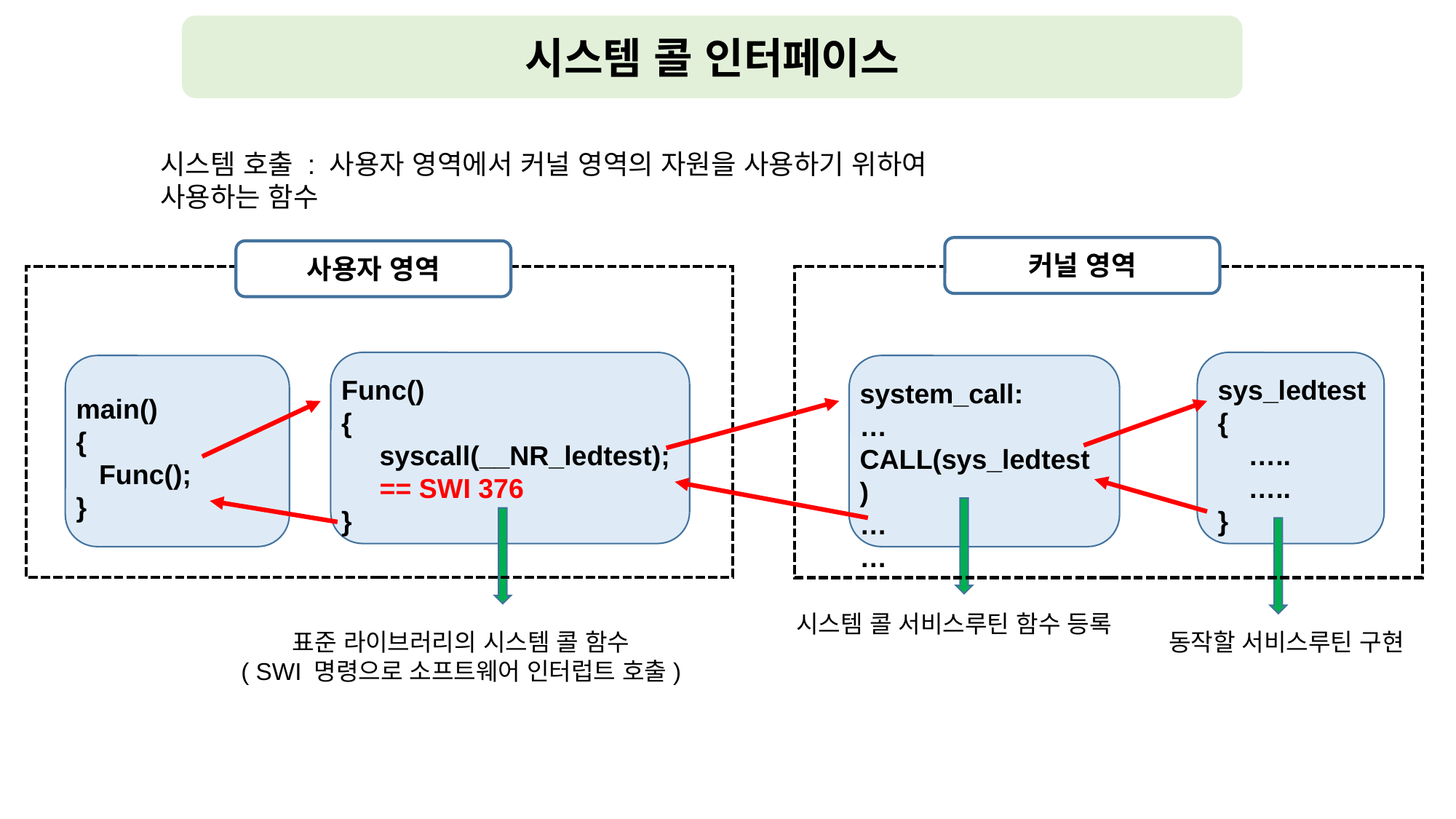

시스템 콜 인터페이스
시스템 호출 : 사용자 영역에서 커널 영역의 자원을 사용하기 위하여 사용하는 함수

커널 영역
사용자 영역

sys_ledtest
{
    …..
    …..
}
Func()
{
     syscall(__NR_ledtest);
     == SWI 376
}
system_call:
…
CALL(sys_ledtest)
…
…
main()
{
   Func();
}

시스템 콜 서비스루틴 함수 등록
동작할 서비스루틴 구현
표준 라이브러리의 시스템 콜 함수
( SWI 명령으로 소프트웨어 인터럽트 호출)